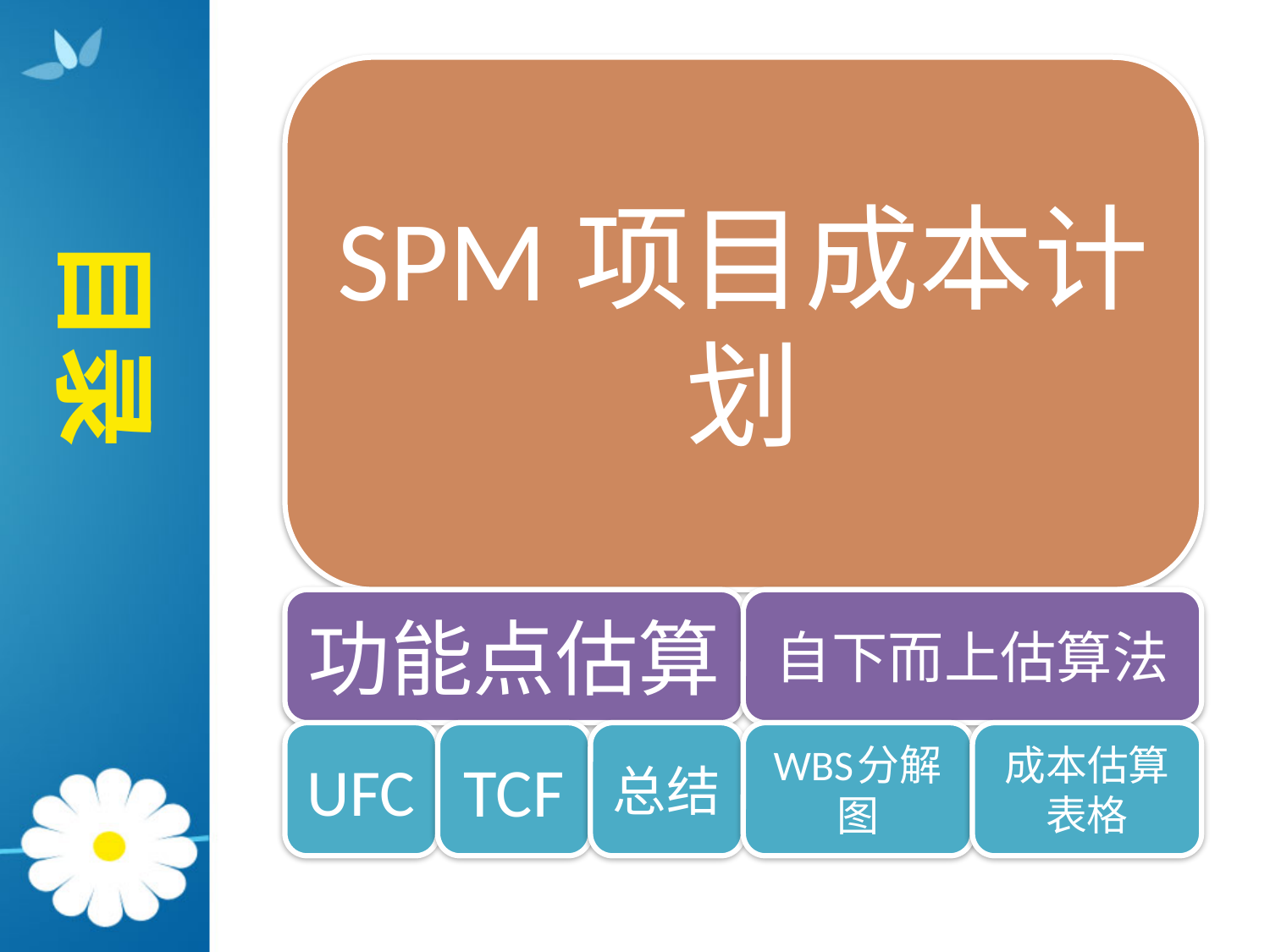

SPM项目成本计划
功能点估算
UFC
TCF
自下而上估算法
WBS分解图
总结
成本估算表格
目录